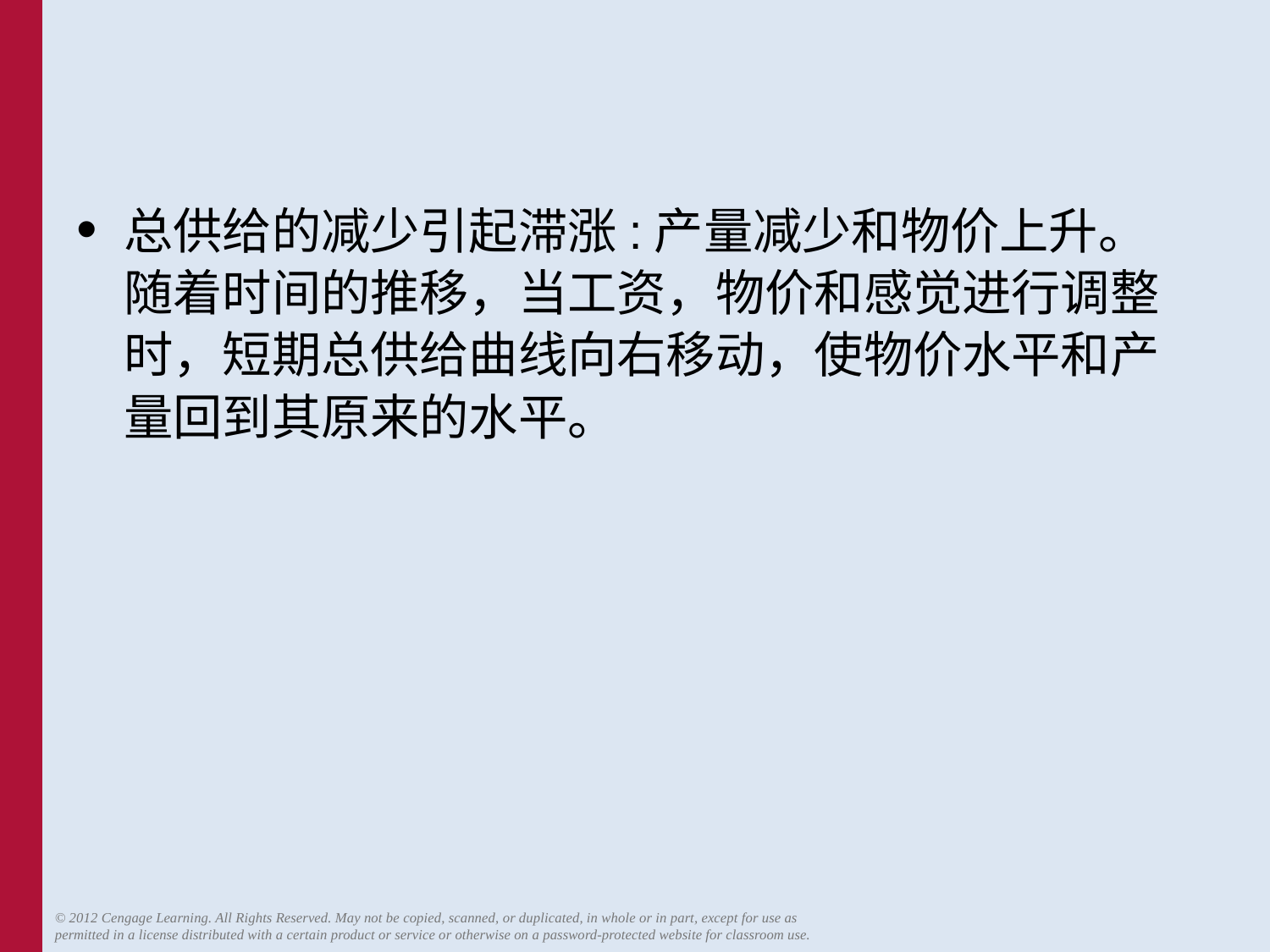

#
总供给的减少引起滞涨:产量减少和物价上升。随着时间的推移，当工资，物价和感觉进行调整时，短期总供给曲线向右移动，使物价水平和产量回到其原来的水平。
© 2012 Cengage Learning. All Rights Reserved. May not be copied, scanned, or duplicated, in whole or in part, except for use as permitted in a license distributed with a certain product or service or otherwise on a password-protected website for classroom use.